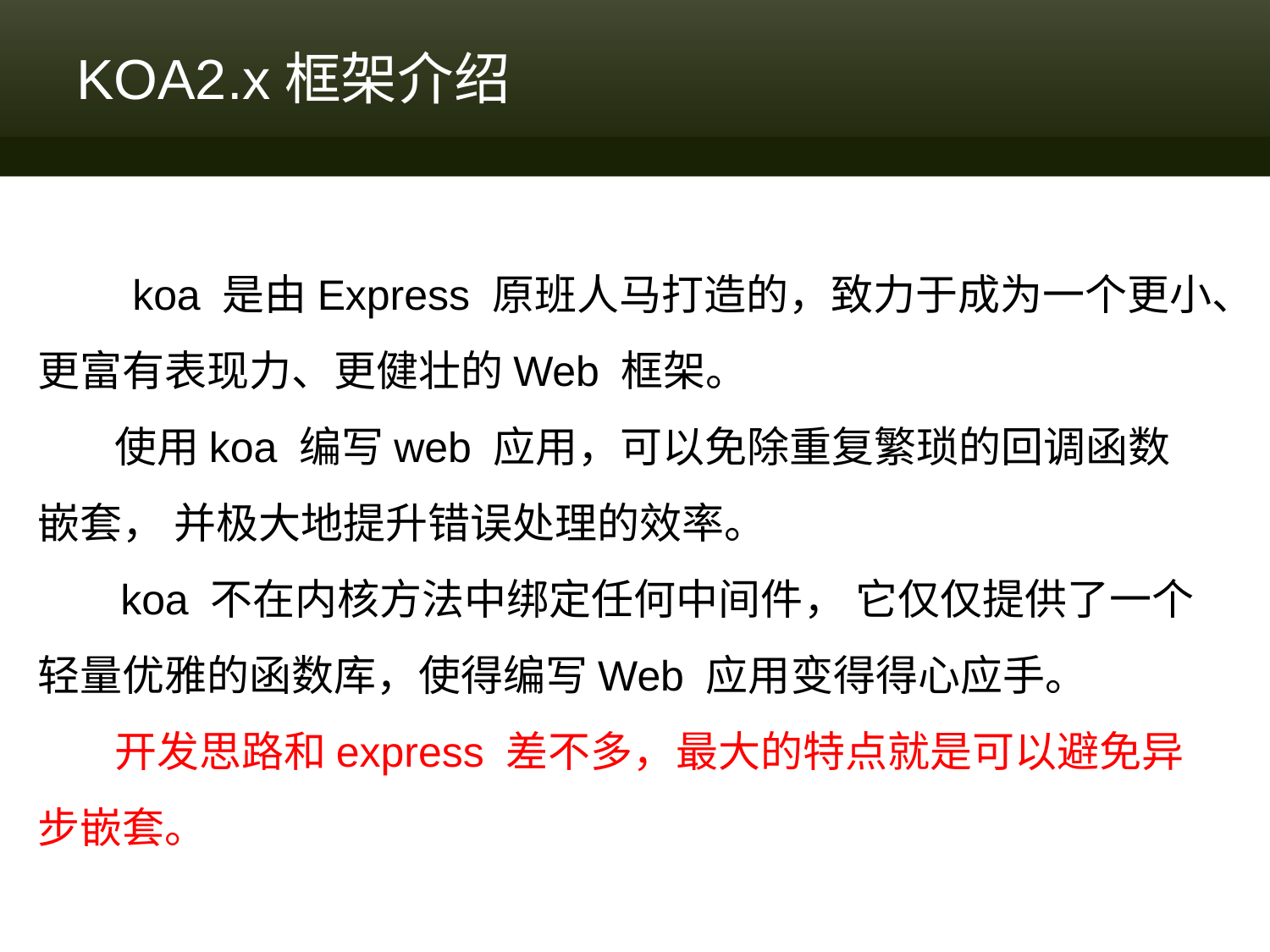

# KOA2.x框架介绍
        koa 是由Express 原班人马打造的，致力于成为一个更小、更富有表现力、更健壮的Web 框架。
       使用koa 编写web 应用，可以免除重复繁琐的回调函数嵌套， 并极大地提升错误处理的效率。
       koa 不在内核方法中绑定任何中间件， 它仅仅提供了一个轻量优雅的函数库，使得编写Web 应用变得得心应手。
       开发思路和express 差不多，最大的特点就是可以避免异步嵌套。